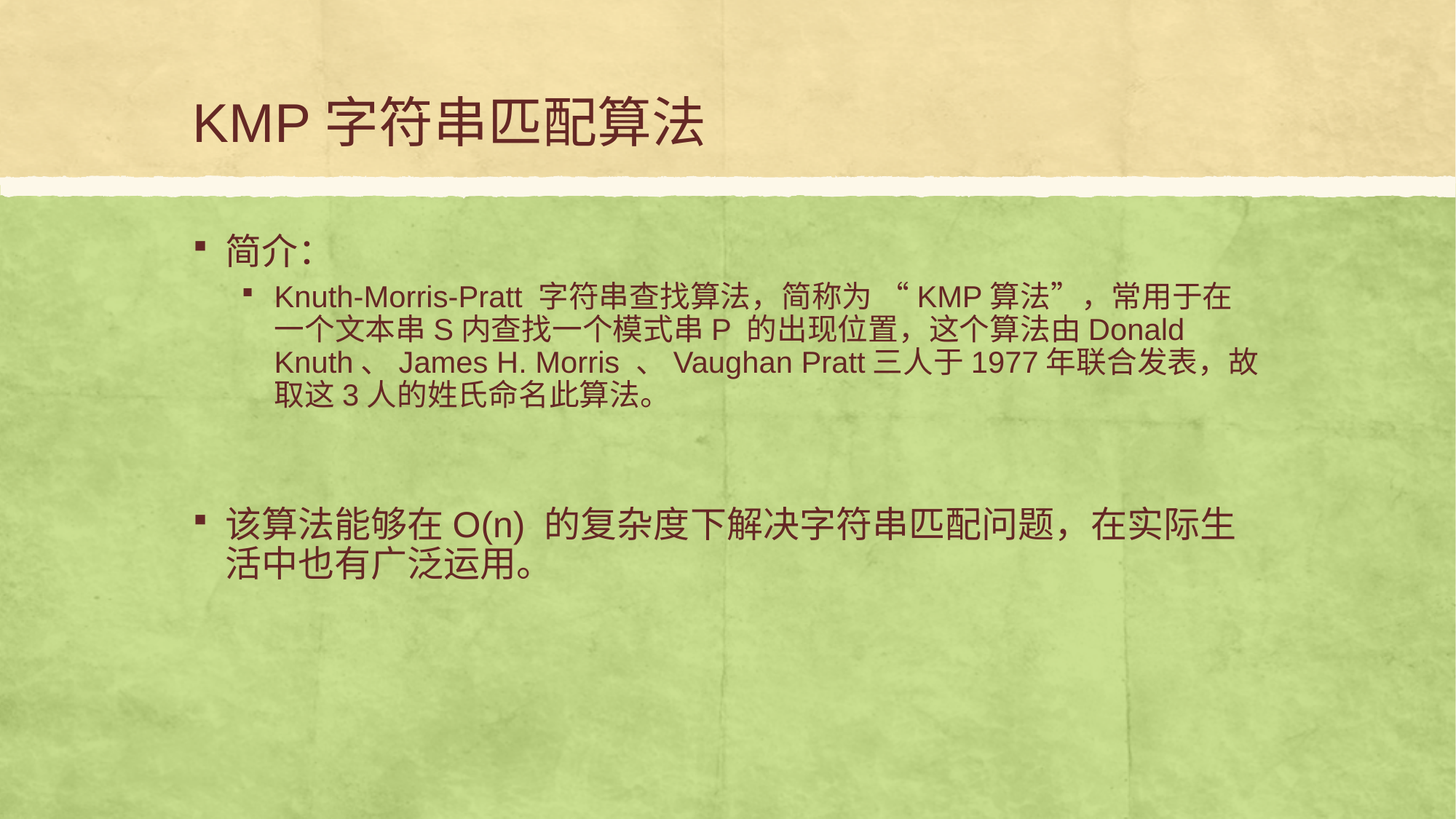

# KMP字符串匹配算法
简介：
Knuth-Morris-Pratt 字符串查找算法，简称为 “KMP算法”，常用于在一个文本串S内查找一个模式串P 的出现位置，这个算法由Donald Knuth、James H. Morris 、Vaughan Pratt三人于1977年联合发表，故取这3人的姓氏命名此算法。

该算法能够在O(n) 的复杂度下解决字符串匹配问题，在实际生活中也有广泛运用。